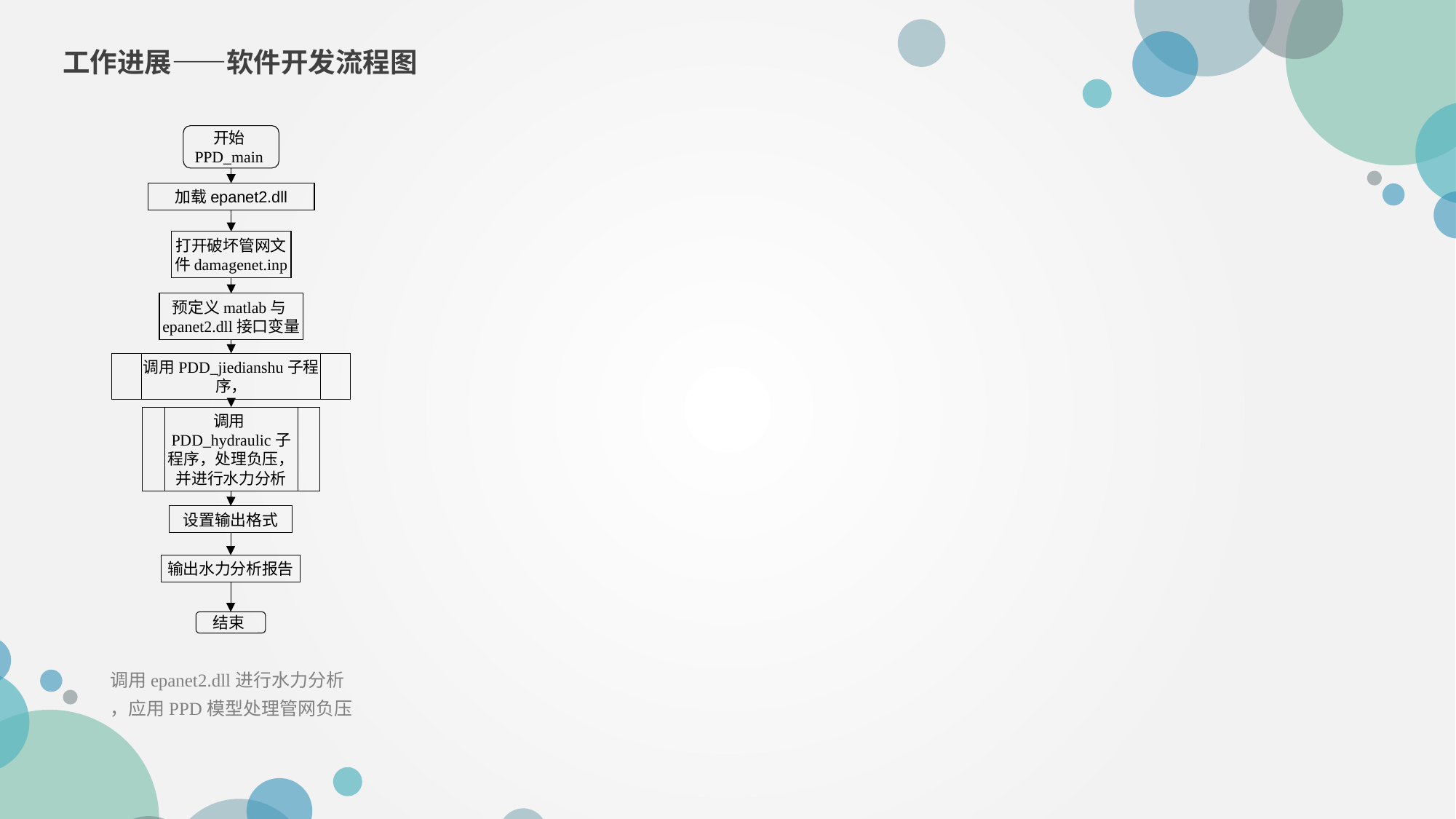

工作进展——软件开发流程图
开始PPD_main
加载epanet2.dll
打开破坏管网文件damagenet.inp
预定义matlab与epanet2.dll接口变量
调用PDD_jiedianshu子程序，
调用PDD_hydraulic子程序，处理负压，并进行水力分析
设置输出格式
输出水力分析报告
结束
调用epanet2.dll进行水力分析
，应用PPD模型处理管网负压